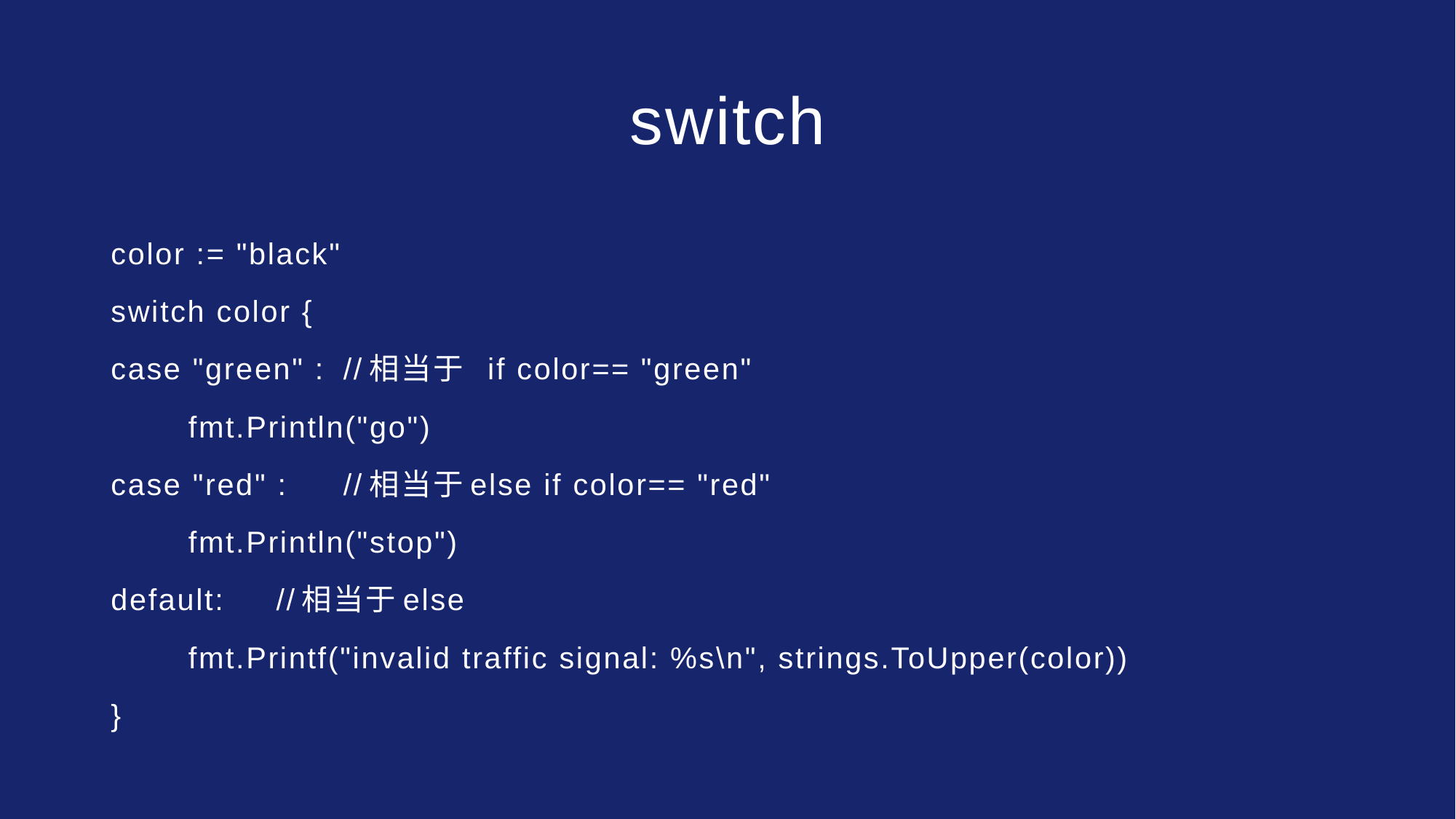

# switch
color := "black"
switch color {
case "green" :	//相当于  if color== "green"
	fmt.Println("go")
case "red" :		//相当于else if color== "red"
	fmt.Println("stop")
default:		 //相当于else
	fmt.Printf("invalid traffic signal: %s\n", strings.ToUpper(color))
}